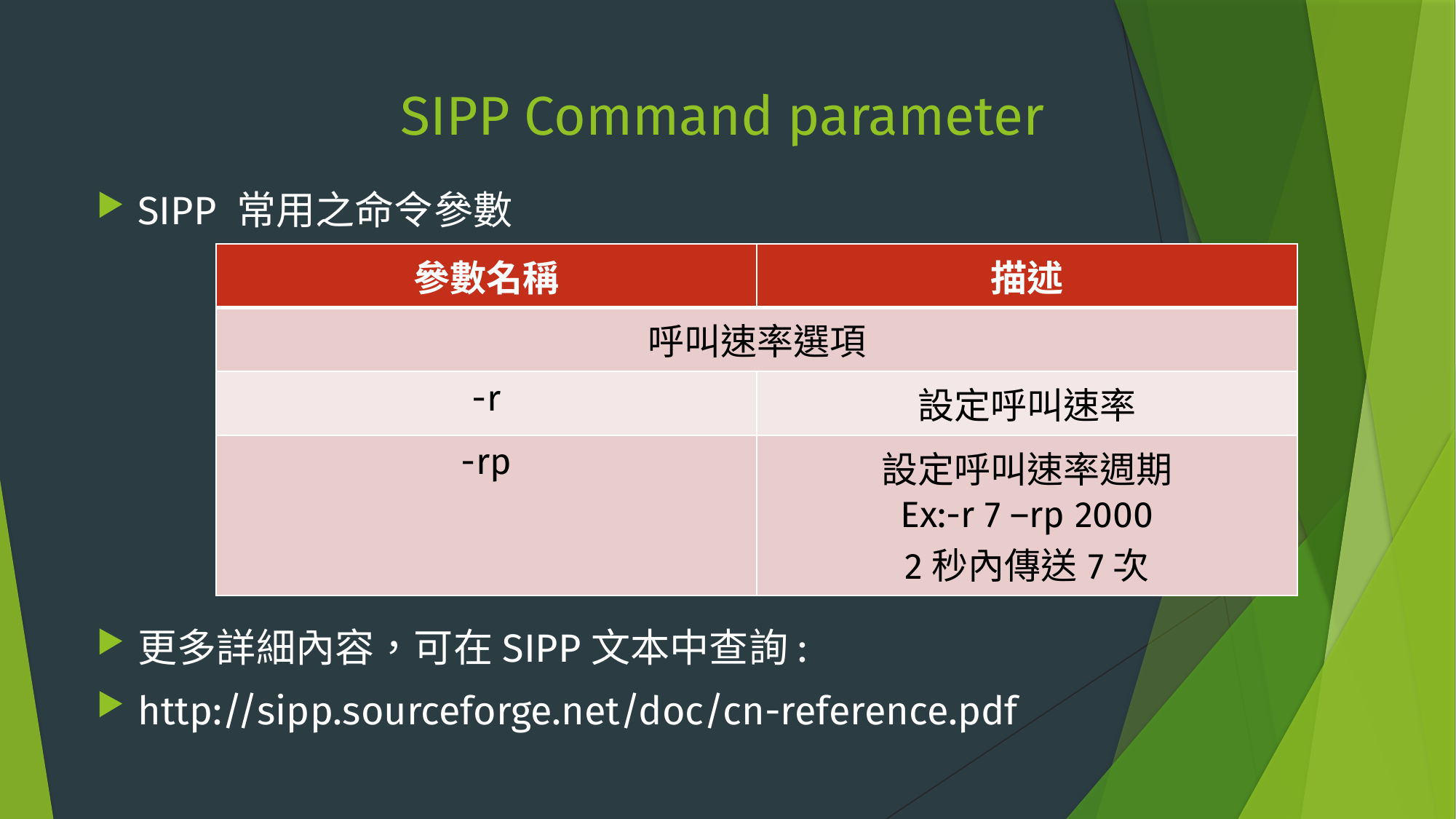

# SIPP Command parameter
SIPP 常用之命令參數

更多詳細內容，可在SIPP文本中查詢:
http://sipp.sourceforge.net/doc/cn-reference.pdf

| 參數名稱 | 描述 |
| --- | --- |
| 呼叫速率選項 |  |
| -r | 設定呼叫速率 |
| -rp | 設定呼叫速率週期 Ex:-r 7 –rp 2000 2秒內傳送7次 |